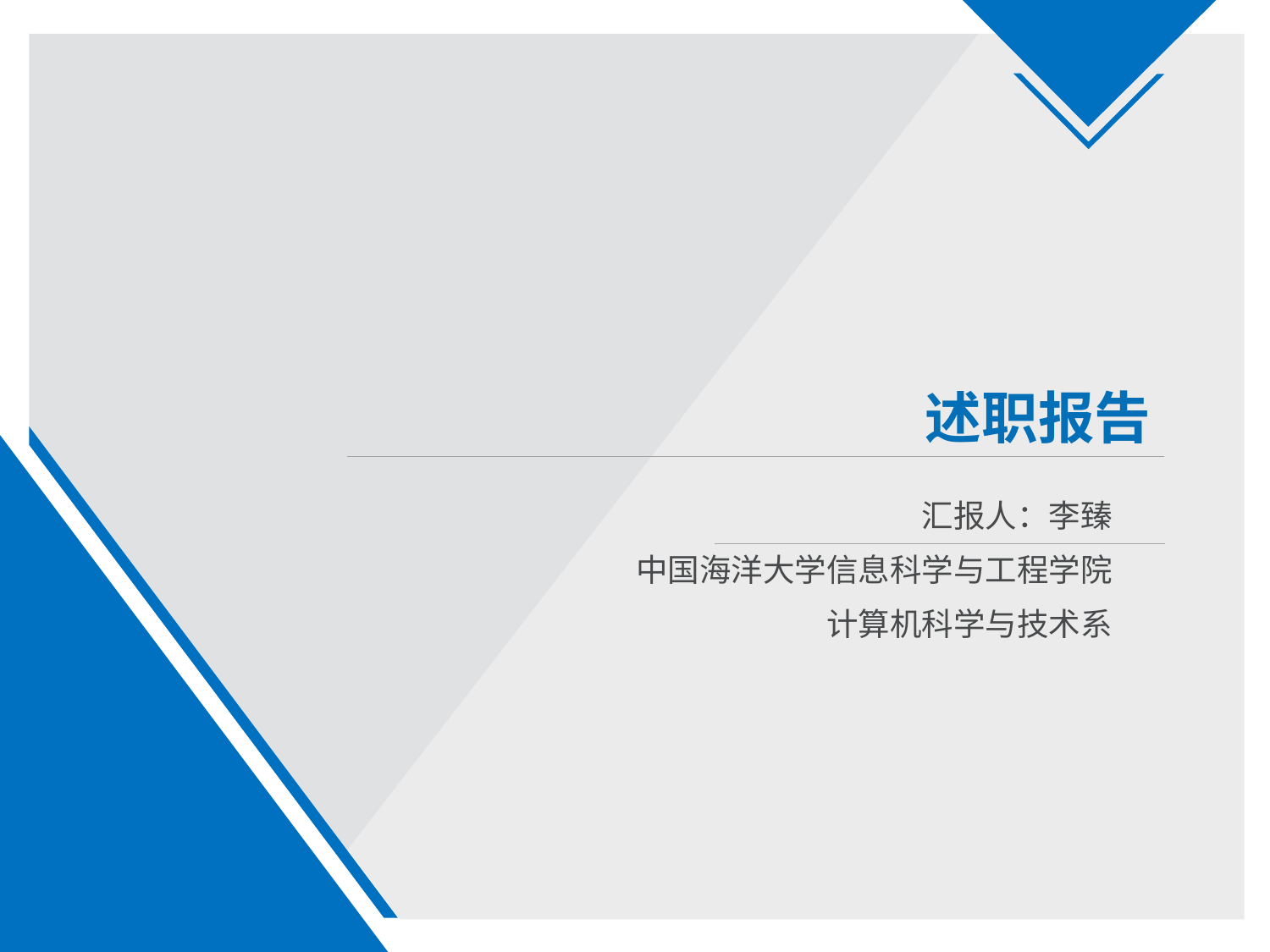

# 述职报告
汇报人：李臻
中国海洋大学信息科学与工程学院
计算机科学与技术系